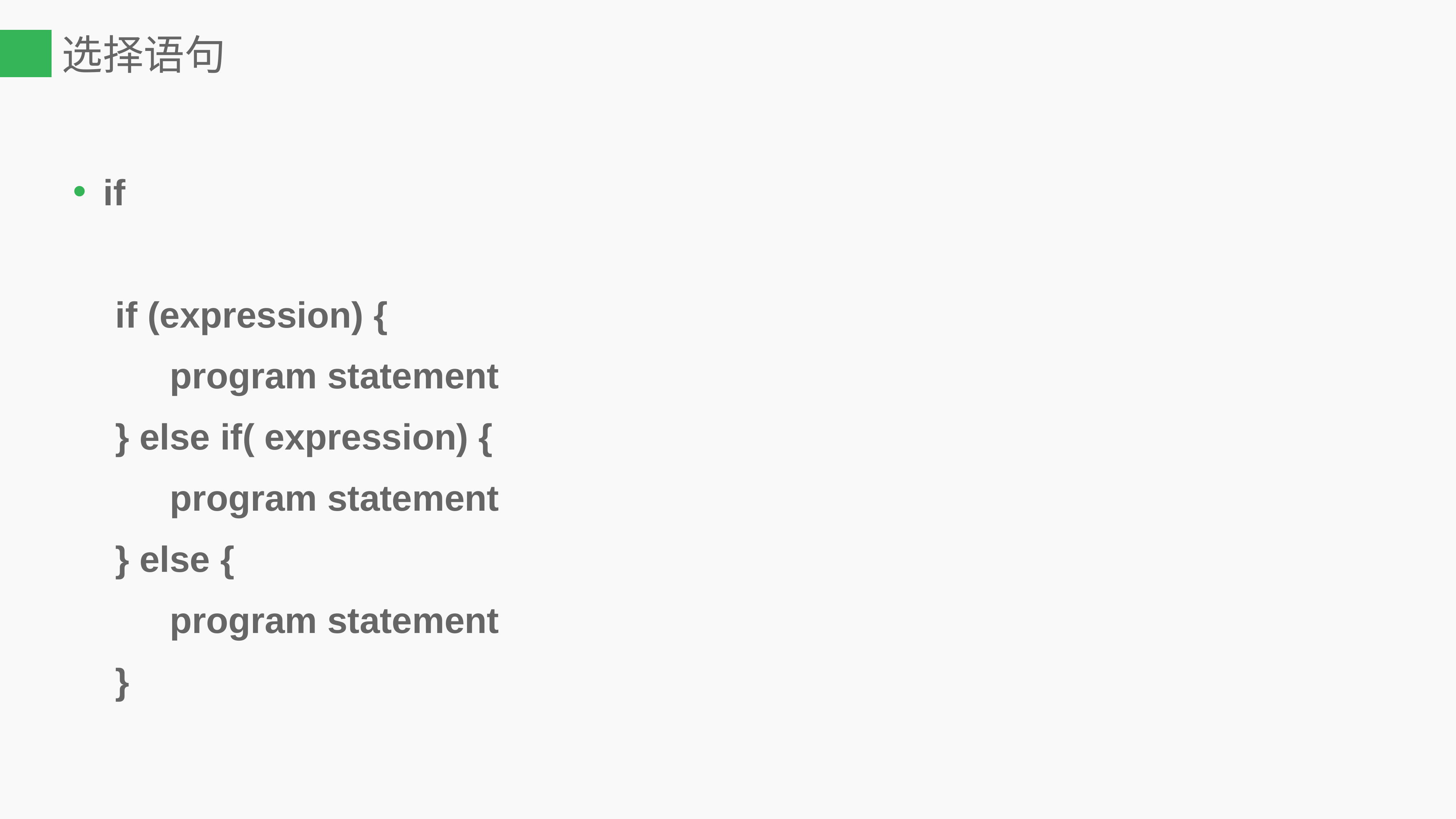

# 选择语句
if

if (expression) {
	program statement
} else if( expression) {
	program statement
} else {
	program statement
}